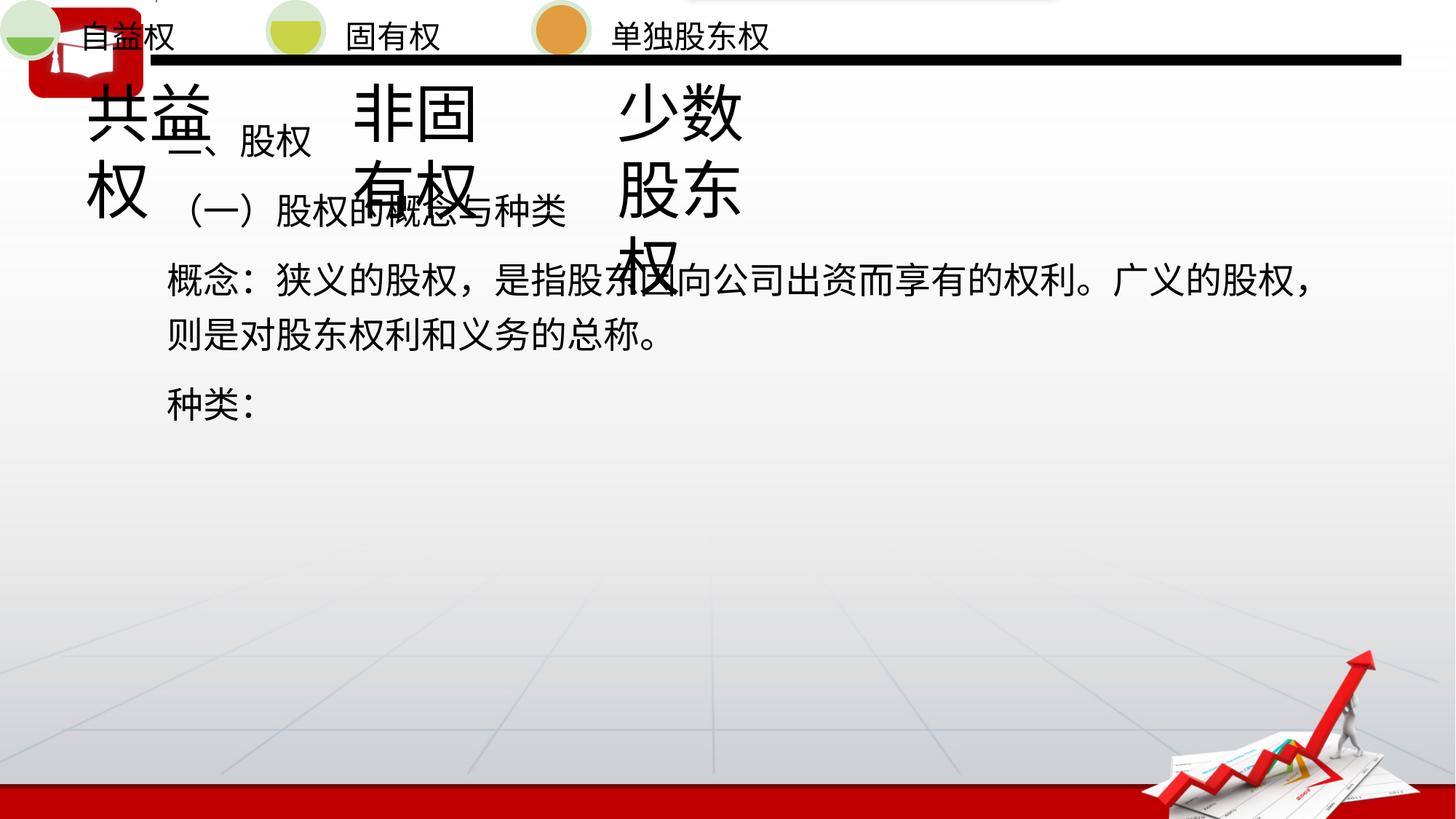

二、股权
（一）股权的概念与种类
概念：狭义的股权，是指股东因向公司出资而享有的权利。广义的股权，则是对股东权利和义务的总称。
种类：
共益权
自益权
非固有权
固有权
少数股东权
单独股东权